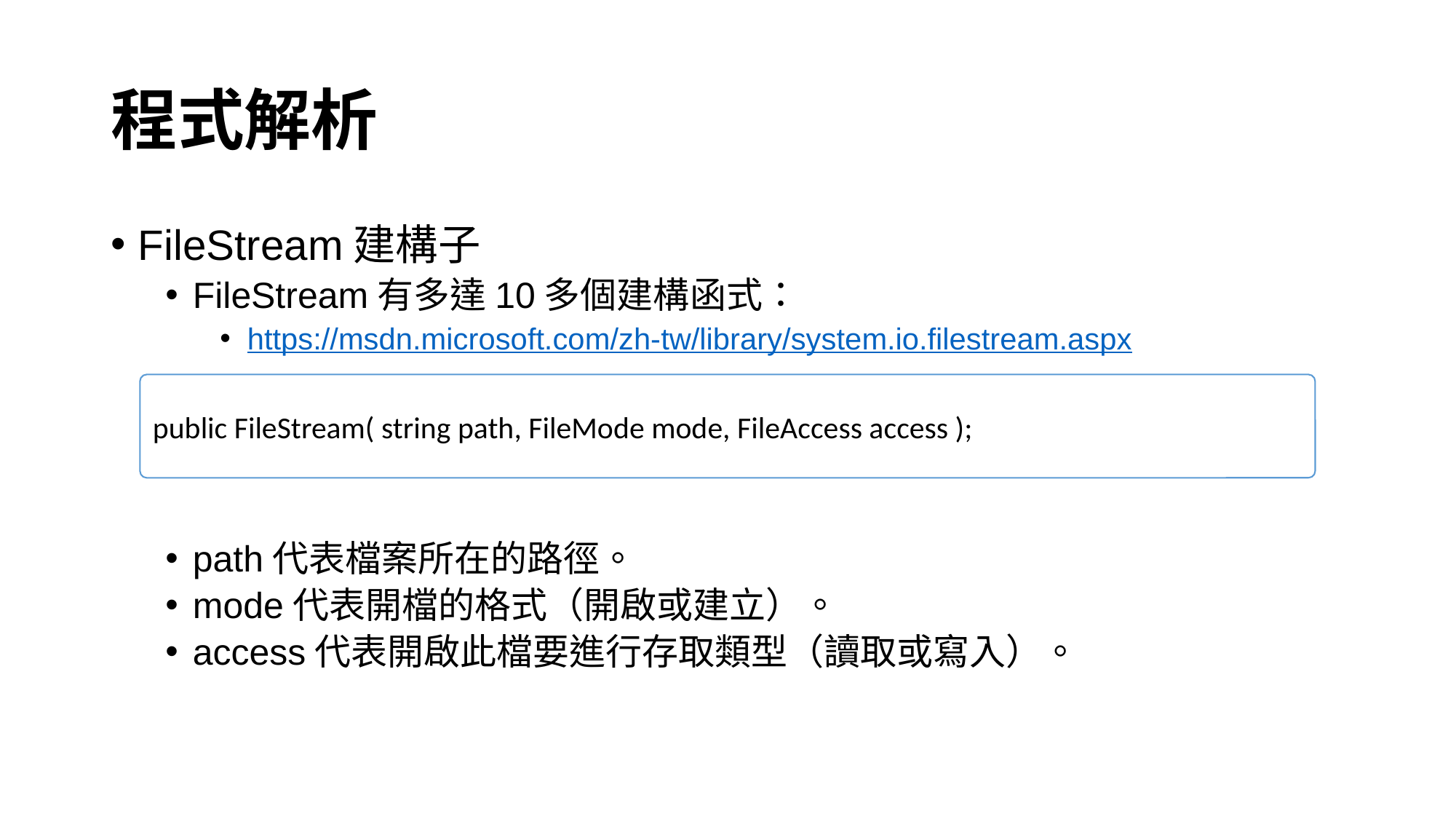

# 程式解析
FileStream建構子
FileStream有多達10多個建構函式：
https://msdn.microsoft.com/zh-tw/library/system.io.filestream.aspx

path代表檔案所在的路徑。
mode代表開檔的格式（開啟或建立）。
access代表開啟此檔要進行存取類型（讀取或寫入）。

public FileStream( string path, FileMode mode, FileAccess access );